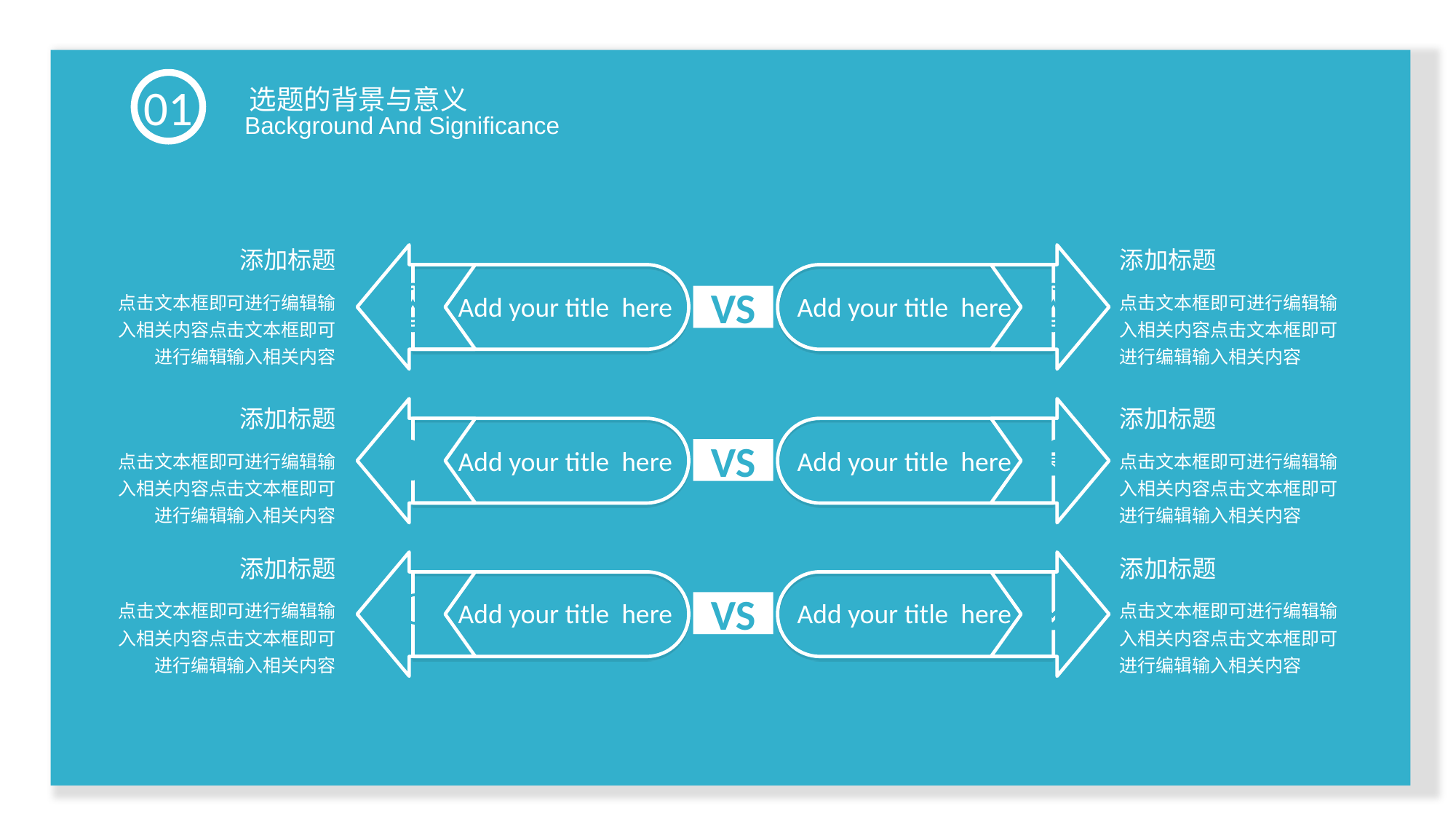

选题的背景与意义

01

 Background And Significance
添加标题
添加标题

点击文本框即可进行编辑输入相关内容点击文本框即可进行编辑输入相关内容
点击文本框即可进行编辑输入相关内容点击文本框即可进行编辑输入相关内容

Add your title  here
Add your title  here
VS
添加标题
添加标题

Add your title  here
Add your title  here
VS

点击文本框即可进行编辑输入相关内容点击文本框即可进行编辑输入相关内容
点击文本框即可进行编辑输入相关内容点击文本框即可进行编辑输入相关内容

添加标题
添加标题

点击文本框即可进行编辑输入相关内容点击文本框即可进行编辑输入相关内容
点击文本框即可进行编辑输入相关内容点击文本框即可进行编辑输入相关内容
Add your title  here
Add your title  here

VS